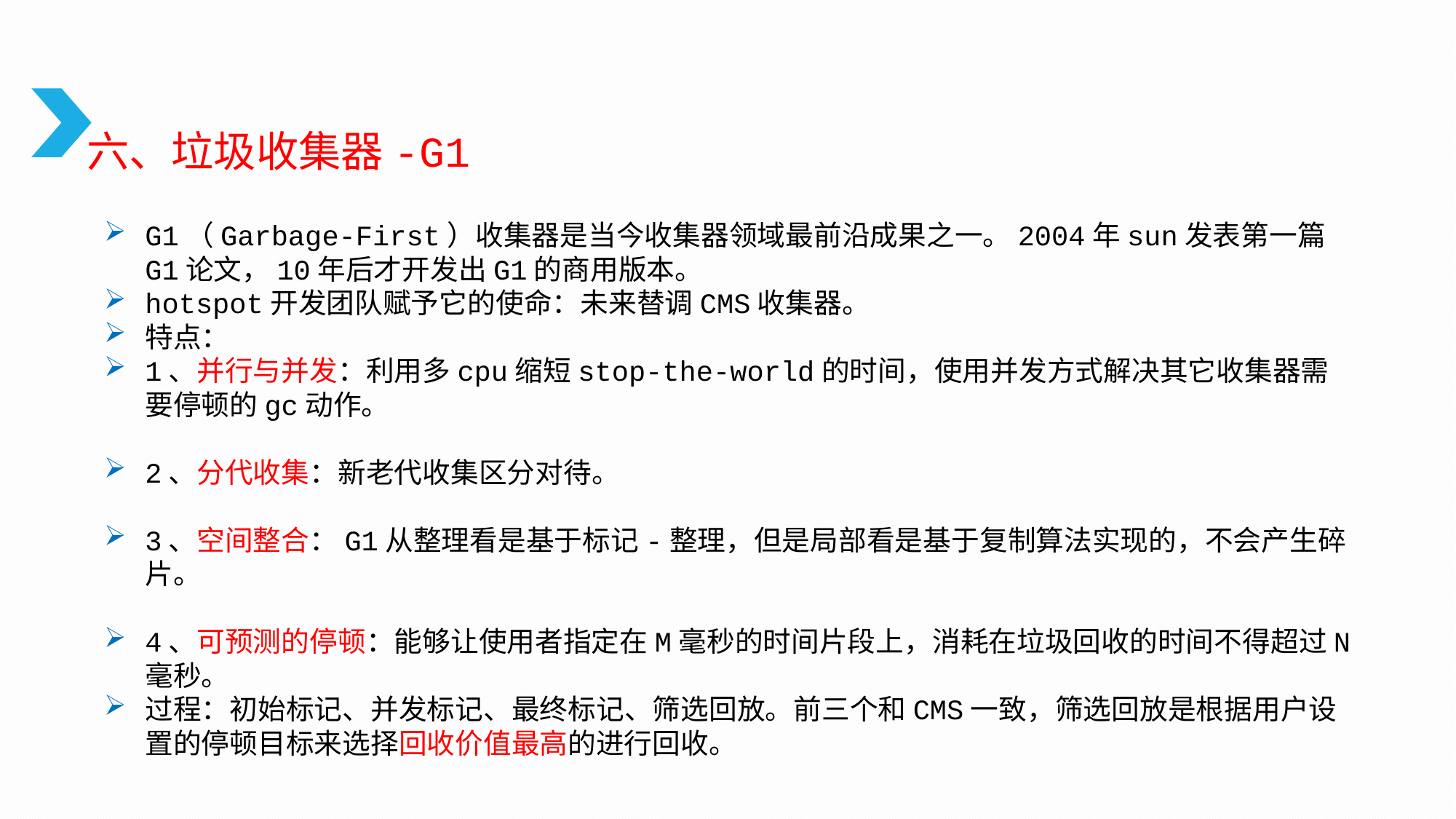

六、垃圾收集器-G1
G1（Garbage-First）收集器是当今收集器领域最前沿成果之一。2004年sun发表第一篇G1论文，10年后才开发出G1的商用版本。
hotspot开发团队赋予它的使命：未来替调CMS收集器。
特点：
1、并行与并发：利用多cpu缩短stop-the-world的时间，使用并发方式解决其它收集器需要停顿的gc动作。

2、分代收集：新老代收集区分对待。

3、空间整合：G1从整理看是基于标记-整理，但是局部看是基于复制算法实现的，不会产生碎片。

4、可预测的停顿：能够让使用者指定在M毫秒的时间片段上，消耗在垃圾回收的时间不得超过N毫秒。
过程：初始标记、并发标记、最终标记、筛选回放。前三个和CMS一致，筛选回放是根据用户设置的停顿目标来选择回收价值最高的进行回收。